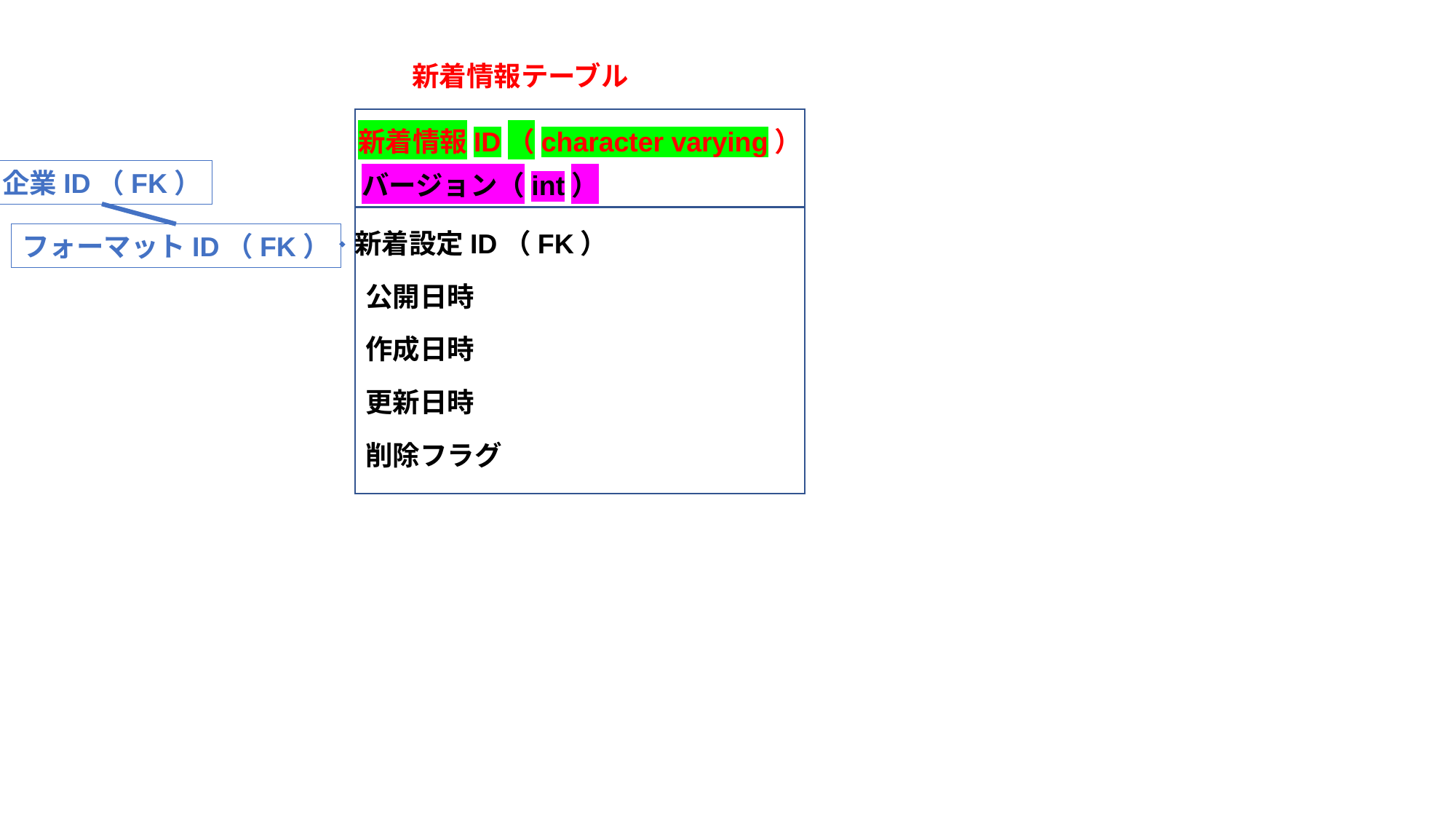

新着情報テーブル

新着情報ID（character varying）
企業ID（FK）
バージョン（int）

新着設定ID（FK）
フォーマットID（FK）
公開日時
作成日時
更新日時
削除フラグ